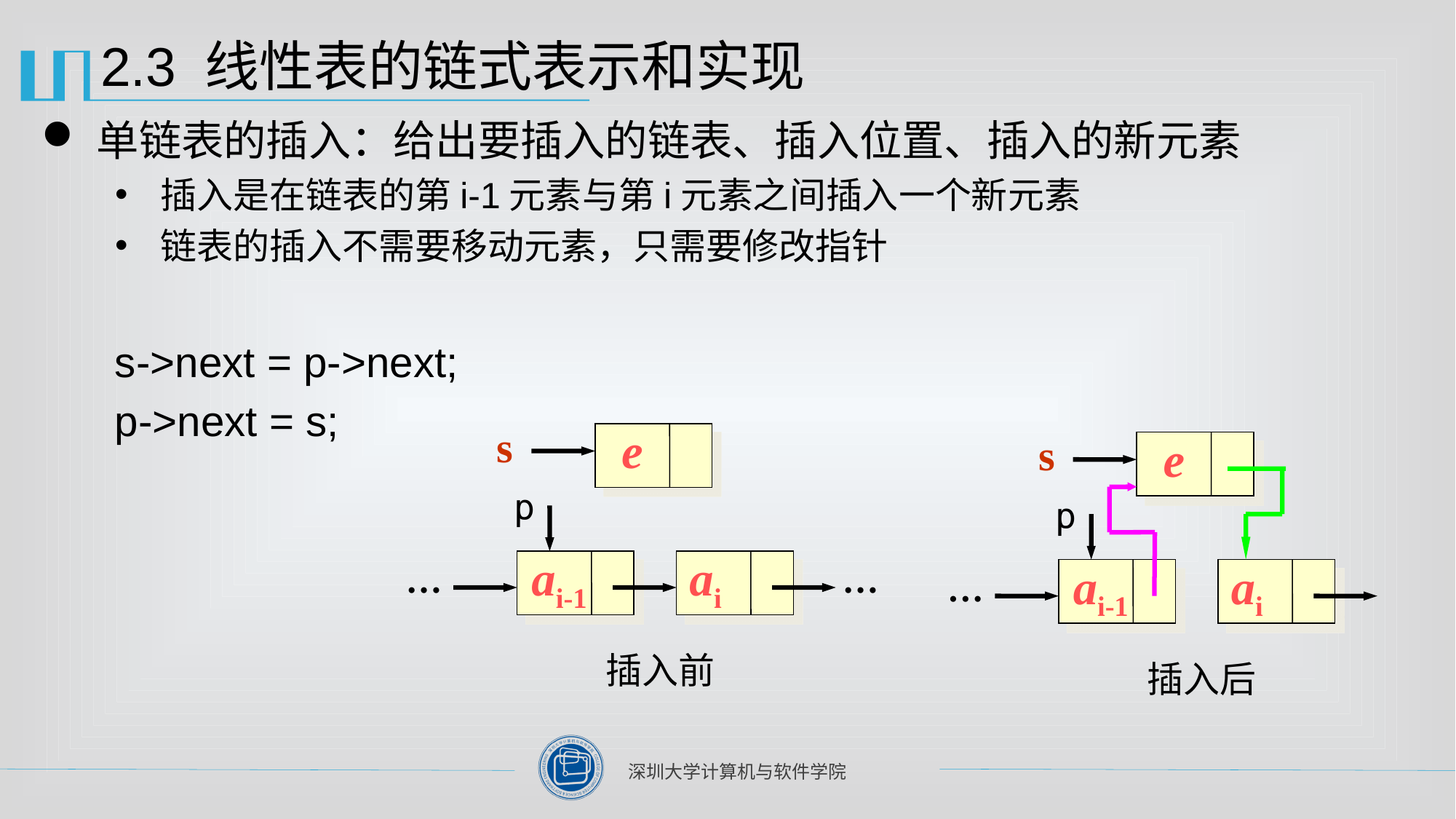

# 2.3 线性表的链式表示和实现
单链表的插入：给出要插入的链表、插入位置、插入的新元素
插入是在链表的第i-1元素与第i元素之间插入一个新元素
链表的插入不需要移动元素，只需要修改指针

s->next = p->next;
p->next = s;

s
e

p

ai-1
ai

…

…

插入前
s
e

ai-1
ai

…

p

…
插入后
40